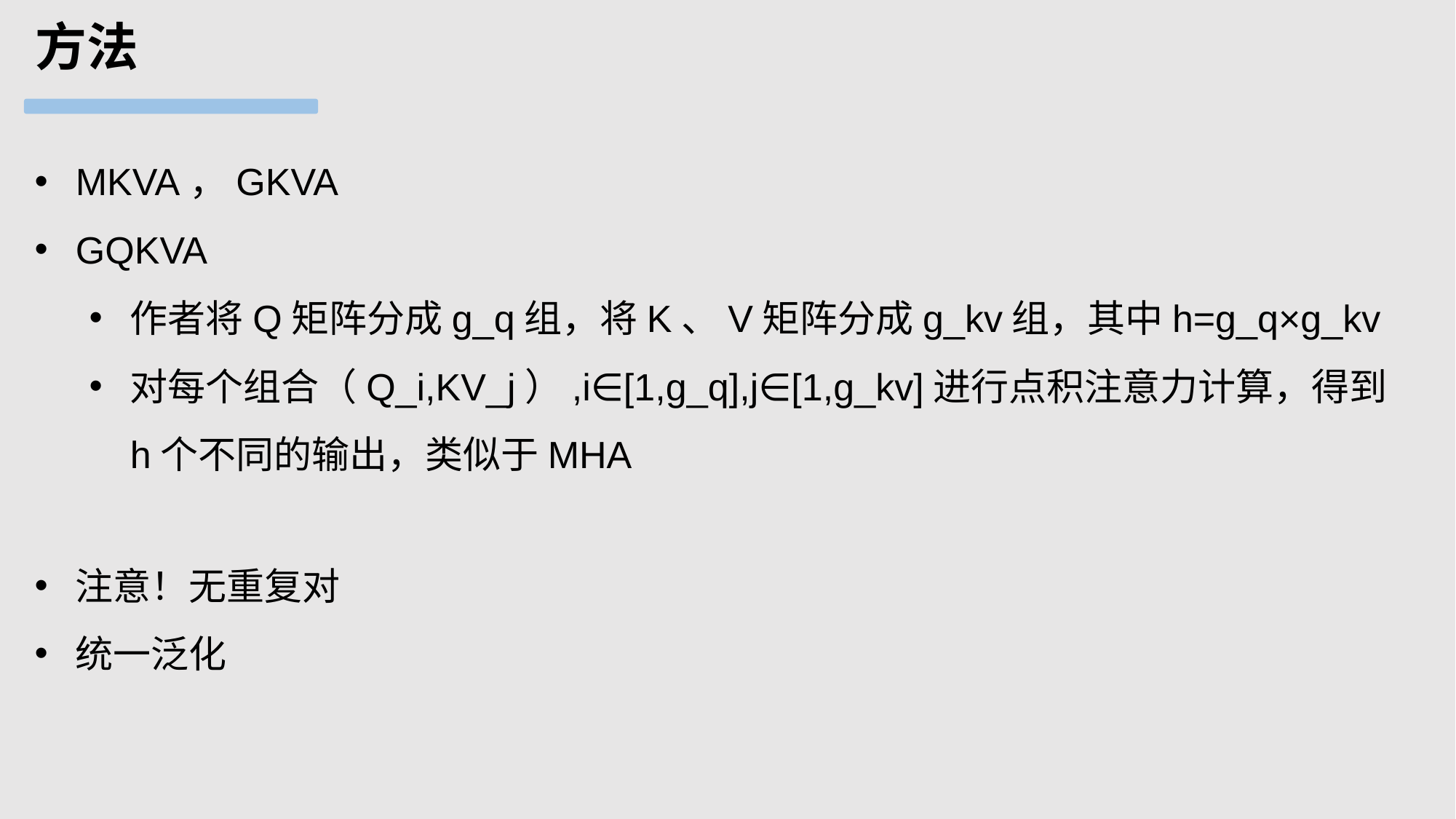

方法

MKVA，GKVA
GQKVA
作者将Q矩阵分成g_q组，将K、V矩阵分成g_kv组，其中h=g_q×g_kv
对每个组合（Q_i,KV_j）,i∈[1,g_q],j∈[1,g_kv]进行点积注意力计算，得到h个不同的输出，类似于MHA
注意！无重复对
统一泛化